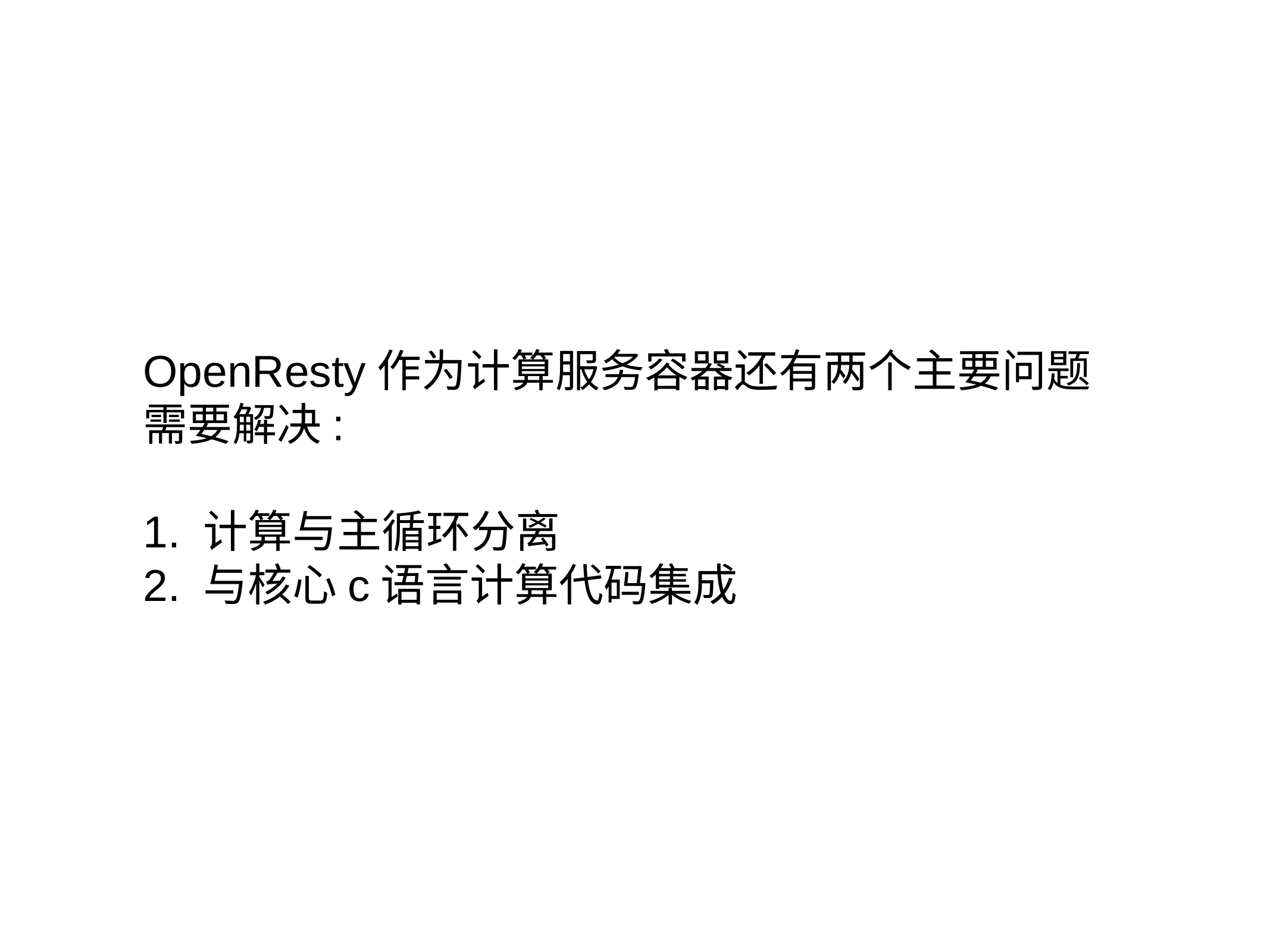

OpenResty作为计算服务容器还有两个主要问题需要解决:

1. 计算与主循环分离
2. 与核心c语言计算代码集成